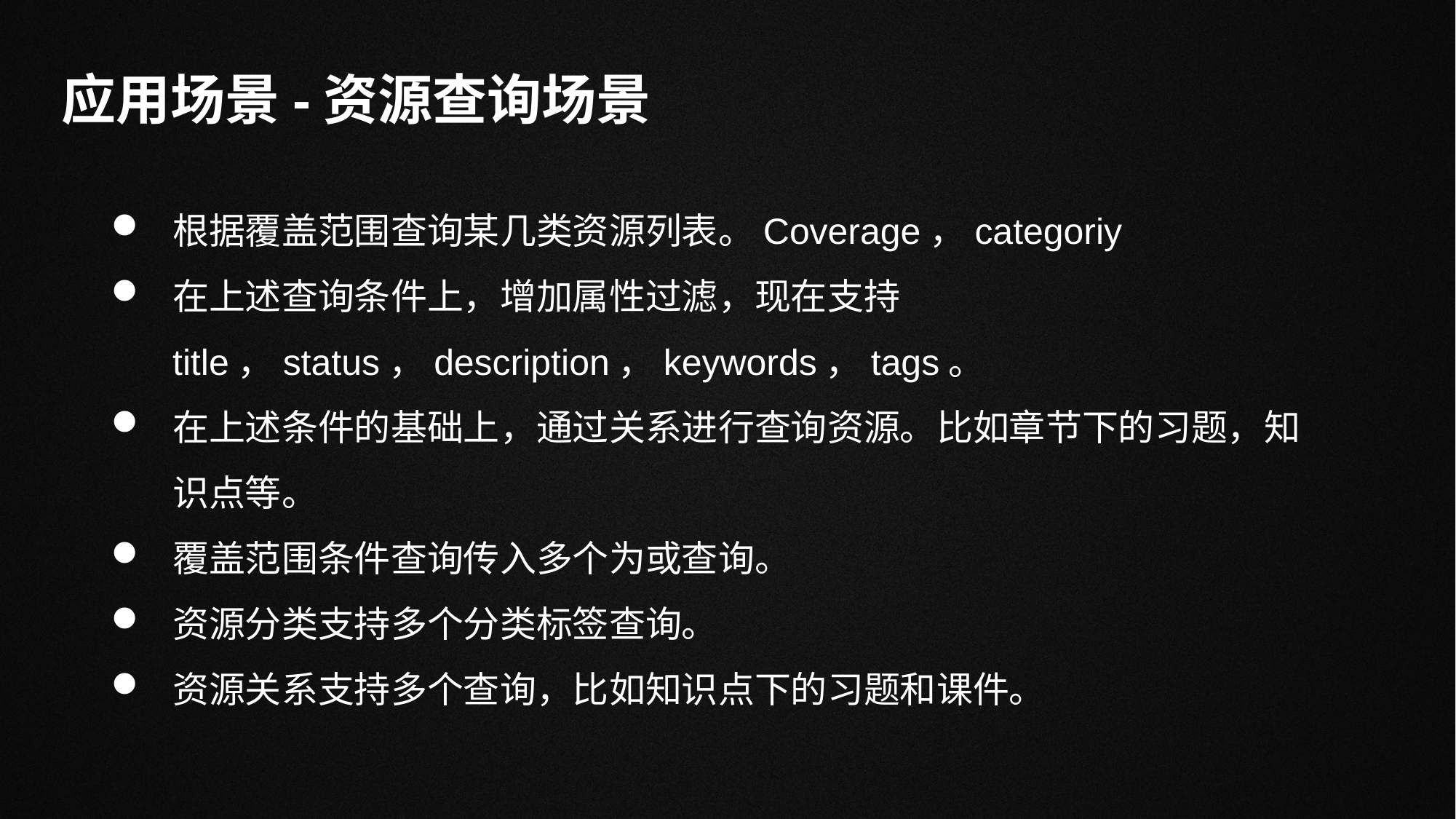

应用场景-资源查询场景
根据覆盖范围查询某几类资源列表。Coverage，categoriy
在上述查询条件上，增加属性过滤，现在支持title，status，description，keywords，tags。
在上述条件的基础上，通过关系进行查询资源。比如章节下的习题，知识点等。
覆盖范围条件查询传入多个为或查询。
资源分类支持多个分类标签查询。
资源关系支持多个查询，比如知识点下的习题和课件。